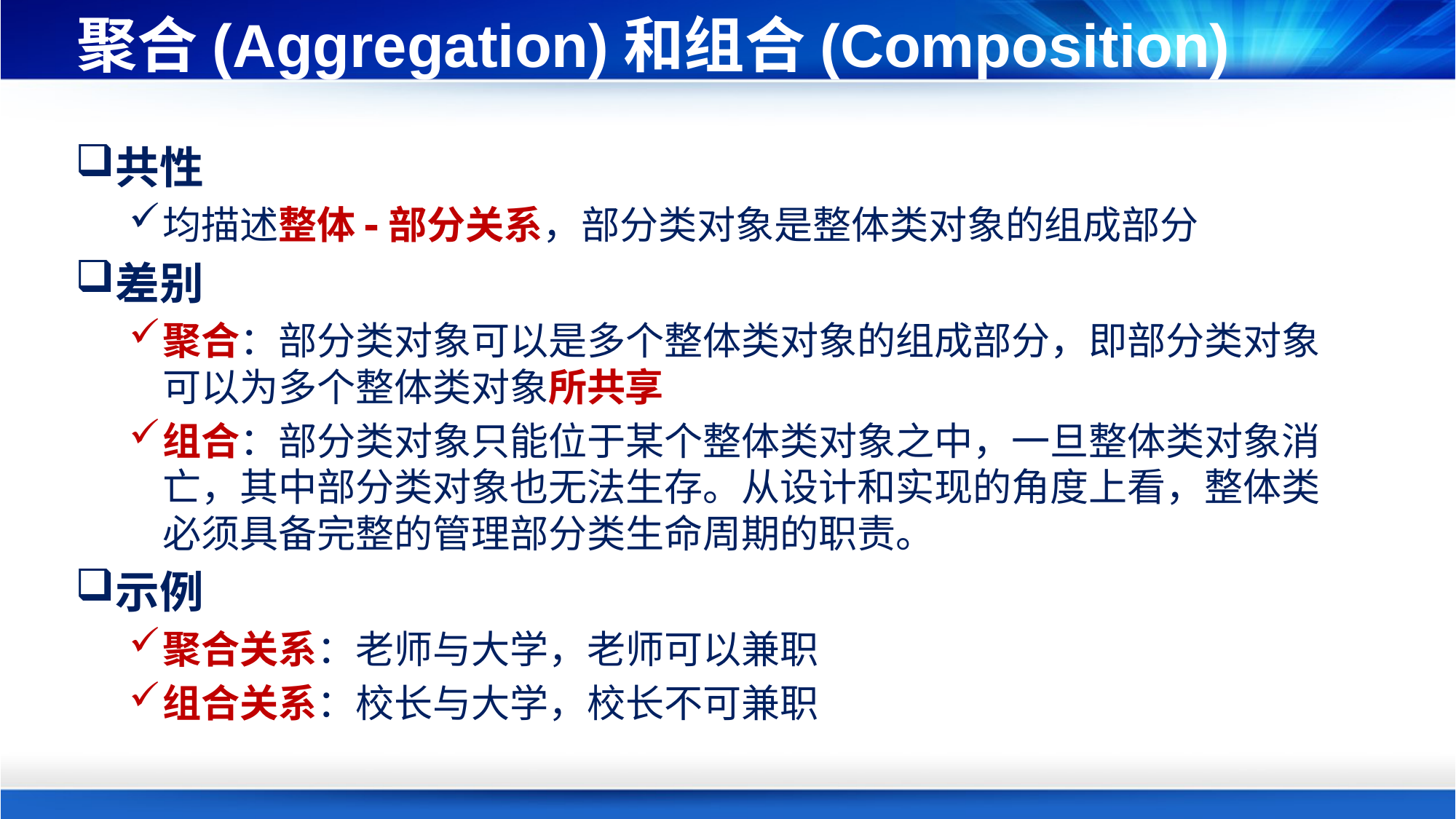

# 聚合(Aggregation)和组合(Composition)
共性
均描述整体-部分关系，部分类对象是整体类对象的组成部分
差别
聚合：部分类对象可以是多个整体类对象的组成部分，即部分类对象可以为多个整体类对象所共享
组合：部分类对象只能位于某个整体类对象之中，一旦整体类对象消亡，其中部分类对象也无法生存。从设计和实现的角度上看，整体类必须具备完整的管理部分类生命周期的职责。
示例
聚合关系：老师与大学，老师可以兼职
组合关系：校长与大学，校长不可兼职